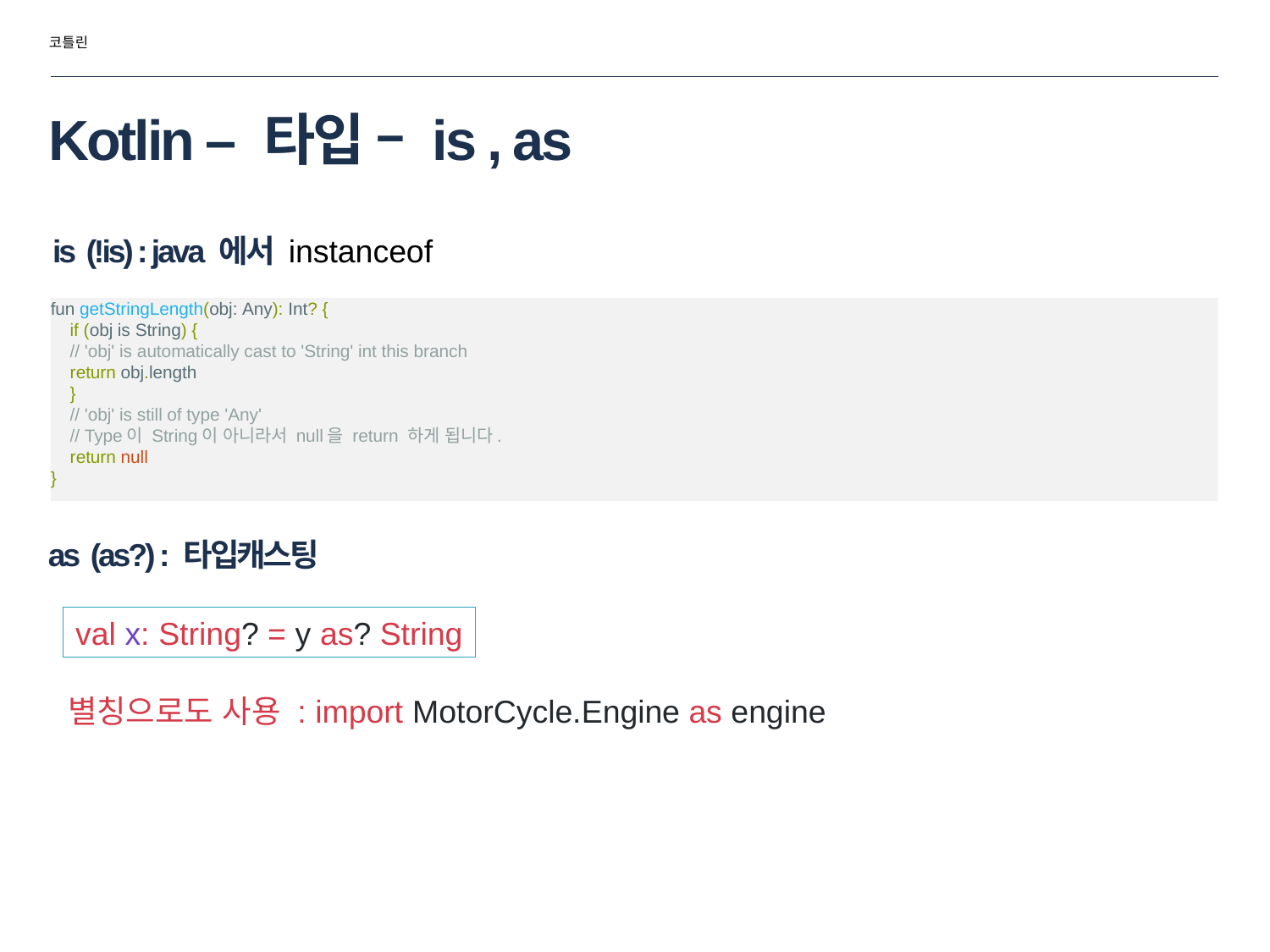

코틀린
# Kotlin – 타입 – is , as
is  (!is) : java 에서 instanceof

fun getStringLength(obj: Any): Int? {
    if (obj is String) {
    // 'obj' is automatically cast to 'String' int this branch
    return obj.length
    }
    // 'obj' is still of type 'Any'
    // Type이 String이 아니라서 null을 return 하게 됩니다.
    return null
}
as  (as?) : 타입캐스팅
val x: String? = y as? String
별칭으로도 사용 : import MotorCycle.Engine as engine